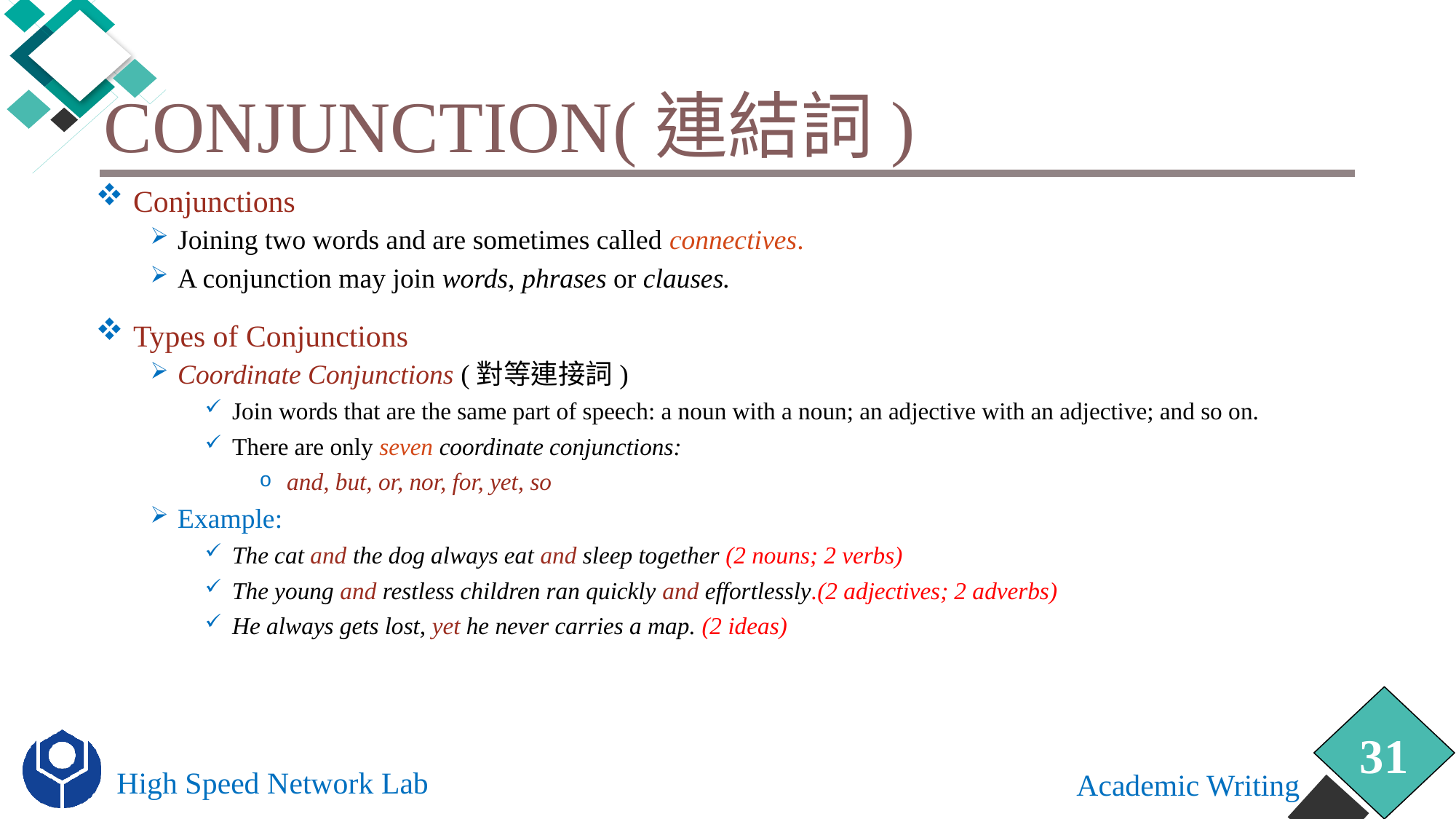

# Conjunction(連結詞)
 Conjunctions
Joining two words and are sometimes called connectives.
A conjunction may join words, phrases or clauses.
 Types of Conjunctions
Coordinate Conjunctions (對等連接詞)
Join words that are the same part of speech: a noun with a noun; an adjective with an adjective; and so on.
There are only seven coordinate conjunctions:
and, but, or, nor, for, yet, so
Example:
The cat and the dog always eat and sleep together (2 nouns; 2 verbs)
The young and restless children ran quickly and effortlessly.(2 adjectives; 2 adverbs)
He always gets lost, yet he never carries a map. (2 ideas)